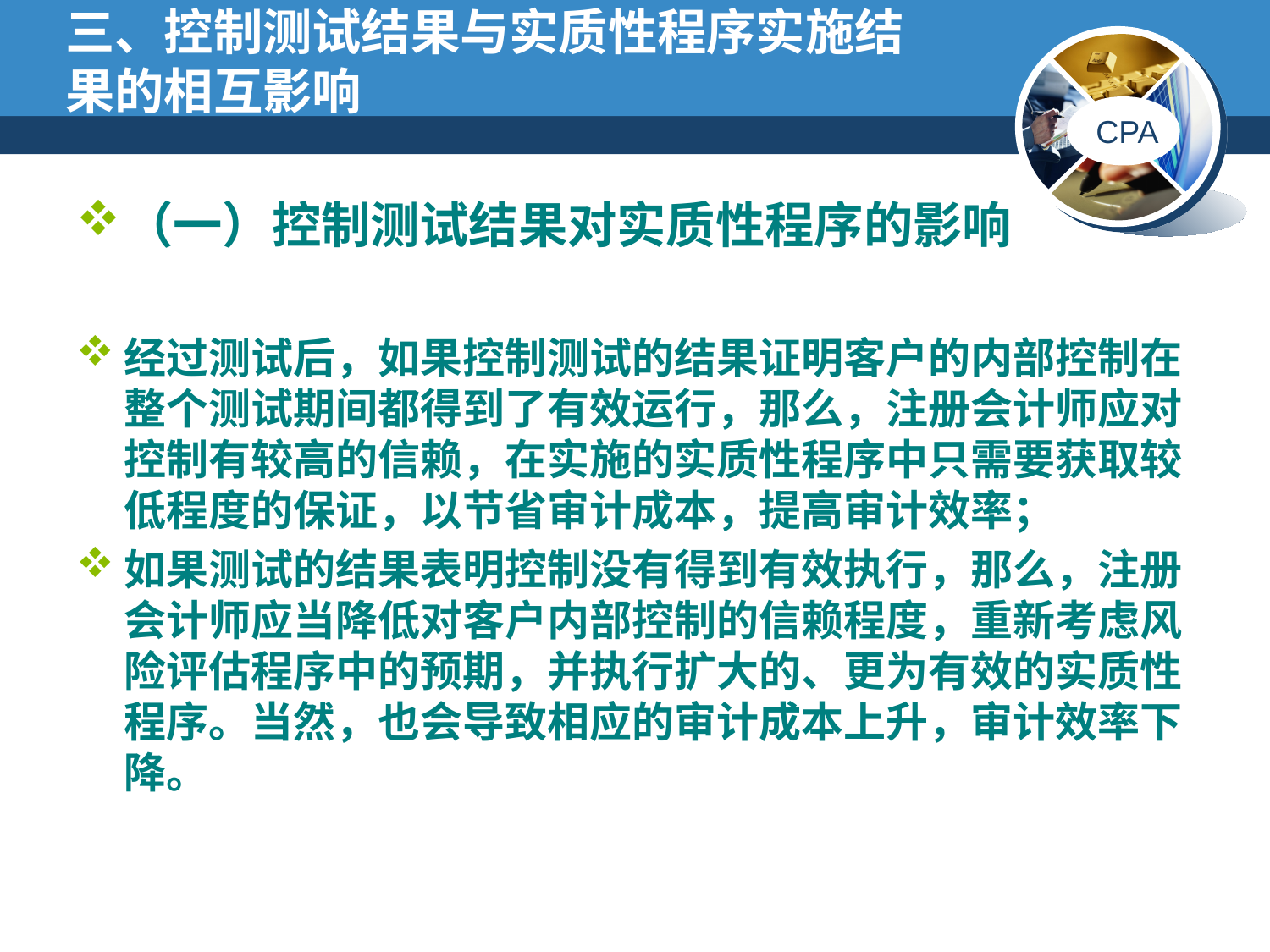

# 三、控制测试结果与实质性程序实施结果的相互影响
（一）控制测试结果对实质性程序的影响

经过测试后，如果控制测试的结果证明客户的内部控制在整个测试期间都得到了有效运行，那么，注册会计师应对控制有较高的信赖，在实施的实质性程序中只需要获取较低程度的保证，以节省审计成本，提高审计效率；
如果测试的结果表明控制没有得到有效执行，那么，注册会计师应当降低对客户内部控制的信赖程度，重新考虑风险评估程序中的预期，并执行扩大的、更为有效的实质性程序。当然，也会导致相应的审计成本上升，审计效率下降。